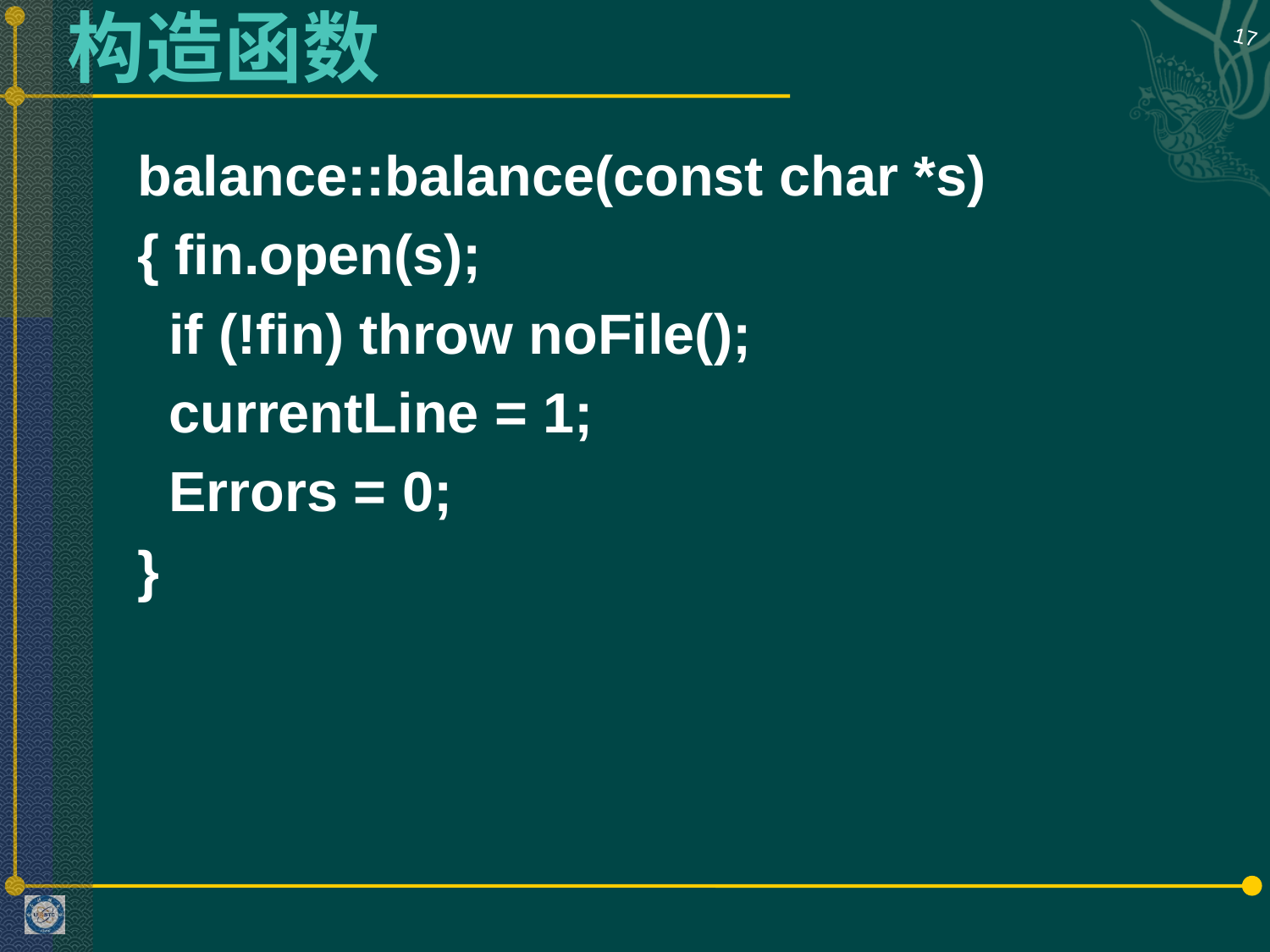

# 构造函数
17
balance::balance(const char *s)
{ fin.open(s);
  if (!fin) throw noFile();
  currentLine = 1;
  Errors = 0;
}